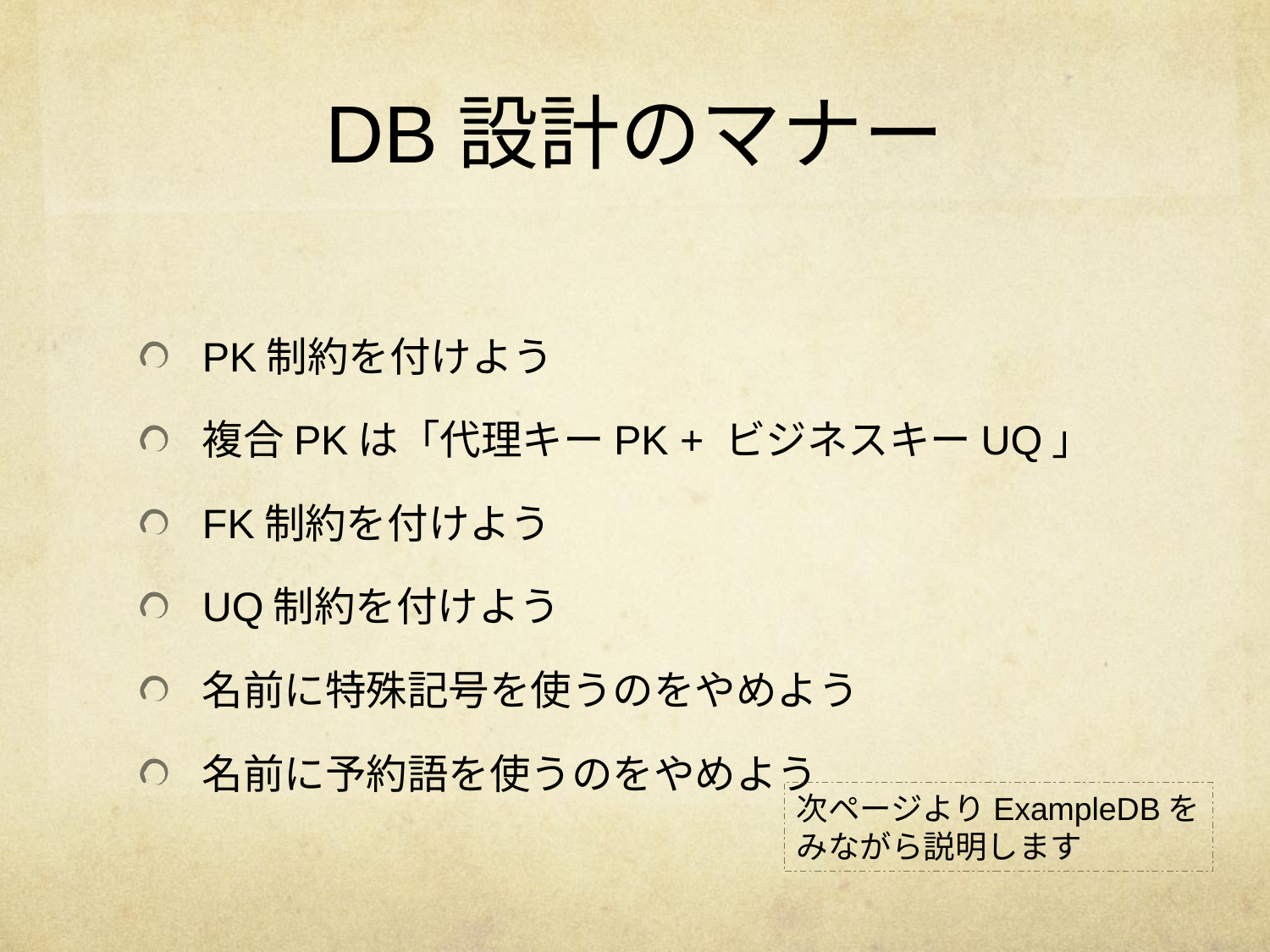

# DB設計のマナー

PK制約を付けよう
複合PKは「代理キーPK + ビジネスキーUQ」
FK制約を付けよう
UQ制約を付けよう
名前に特殊記号を使うのをやめよう
名前に予約語を使うのをやめよう

次ページよりExampleDBを
みながら説明します